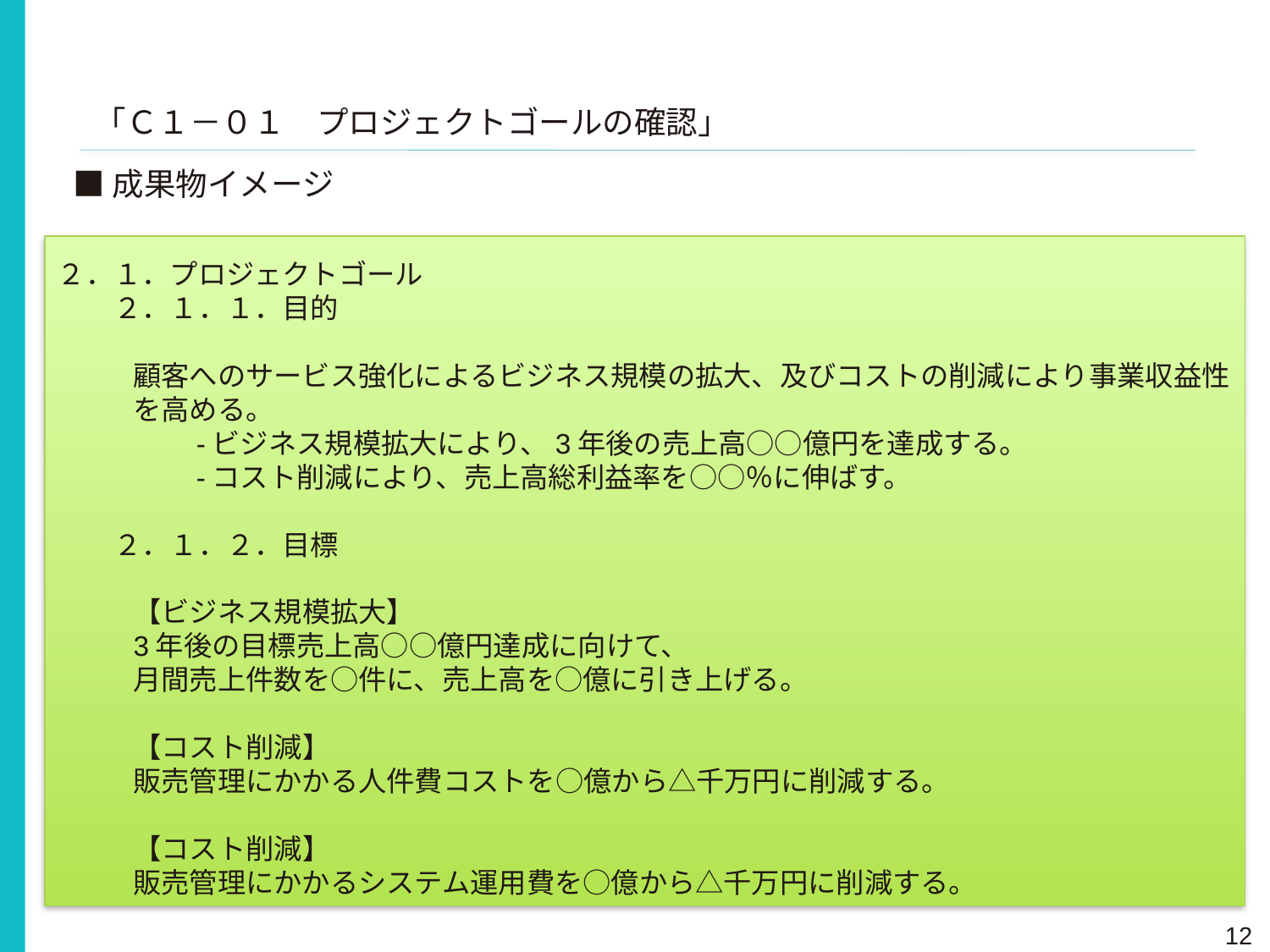

「Ｃ１－０１　プロジェクトゴールの確認」
■成果物イメージ

２．１．プロジェクトゴール
　　２．１．１．目的

顧客へのサービス強化によるビジネス規模の拡大、及びコストの削減により事業収益性を高める。
　　-ビジネス規模拡大により、3年後の売上高○○億円を達成する。
　　-コスト削減により、売上高総利益率を○○％に伸ばす。

　　２．１．２．目標

【ビジネス規模拡大】
3年後の目標売上高○○億円達成に向けて、
月間売上件数を○件に、売上高を○億に引き上げる。

【コスト削減】
販売管理にかかる人件費コストを○億から△千万円に削減する。

【コスト削減】
販売管理にかかるシステム運用費を○億から△千万円に削減する。
12